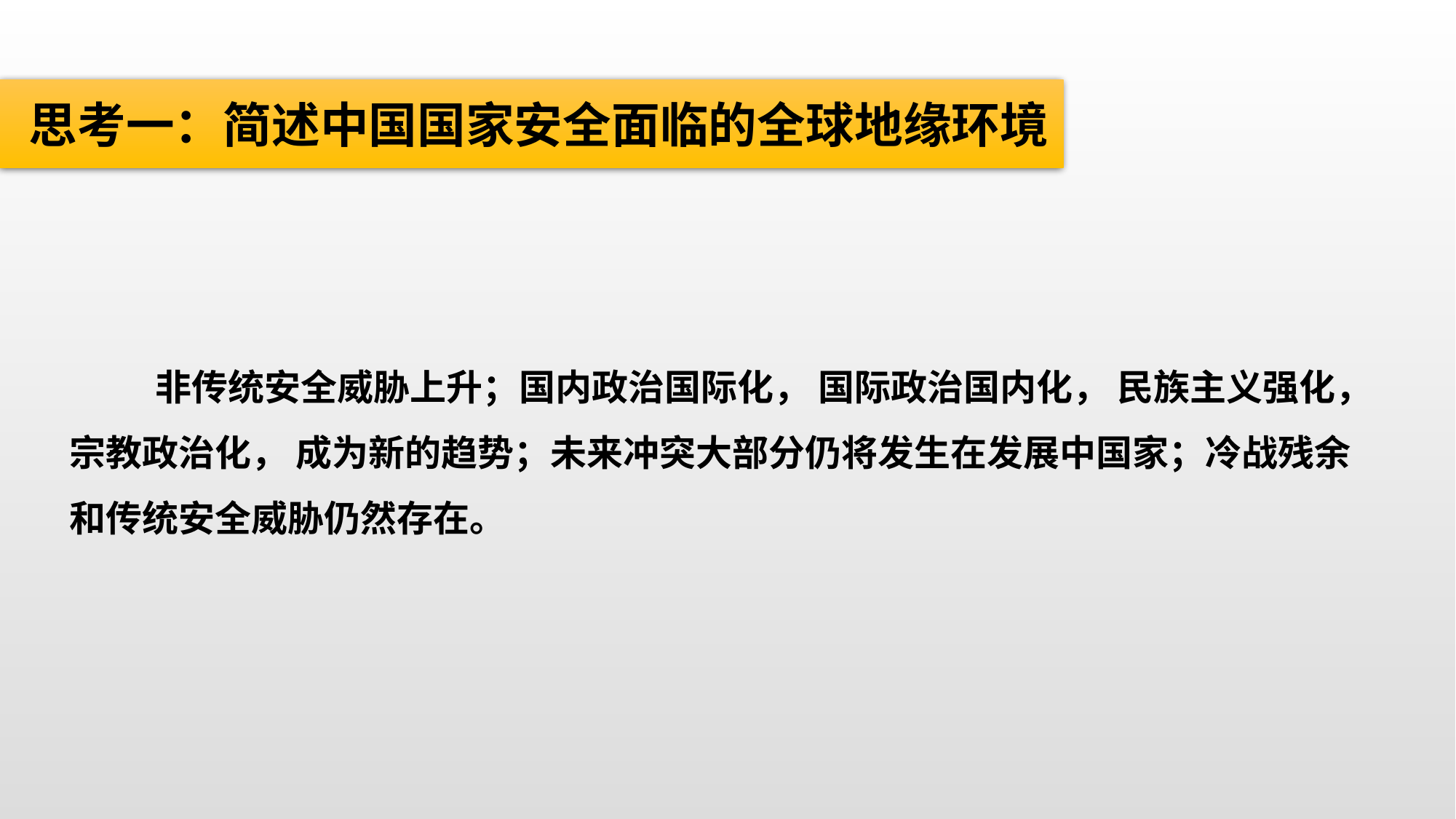

思考一：简述中国国家安全面临的全球地缘环境
非传统安全威胁上升；国内政治国际化， 国际政治国内化， 民族主义强化， 宗教政治化， 成为新的趋势；未来冲突大部分仍将发生在发展中国家；冷战残余和传统安全威胁仍然存在。